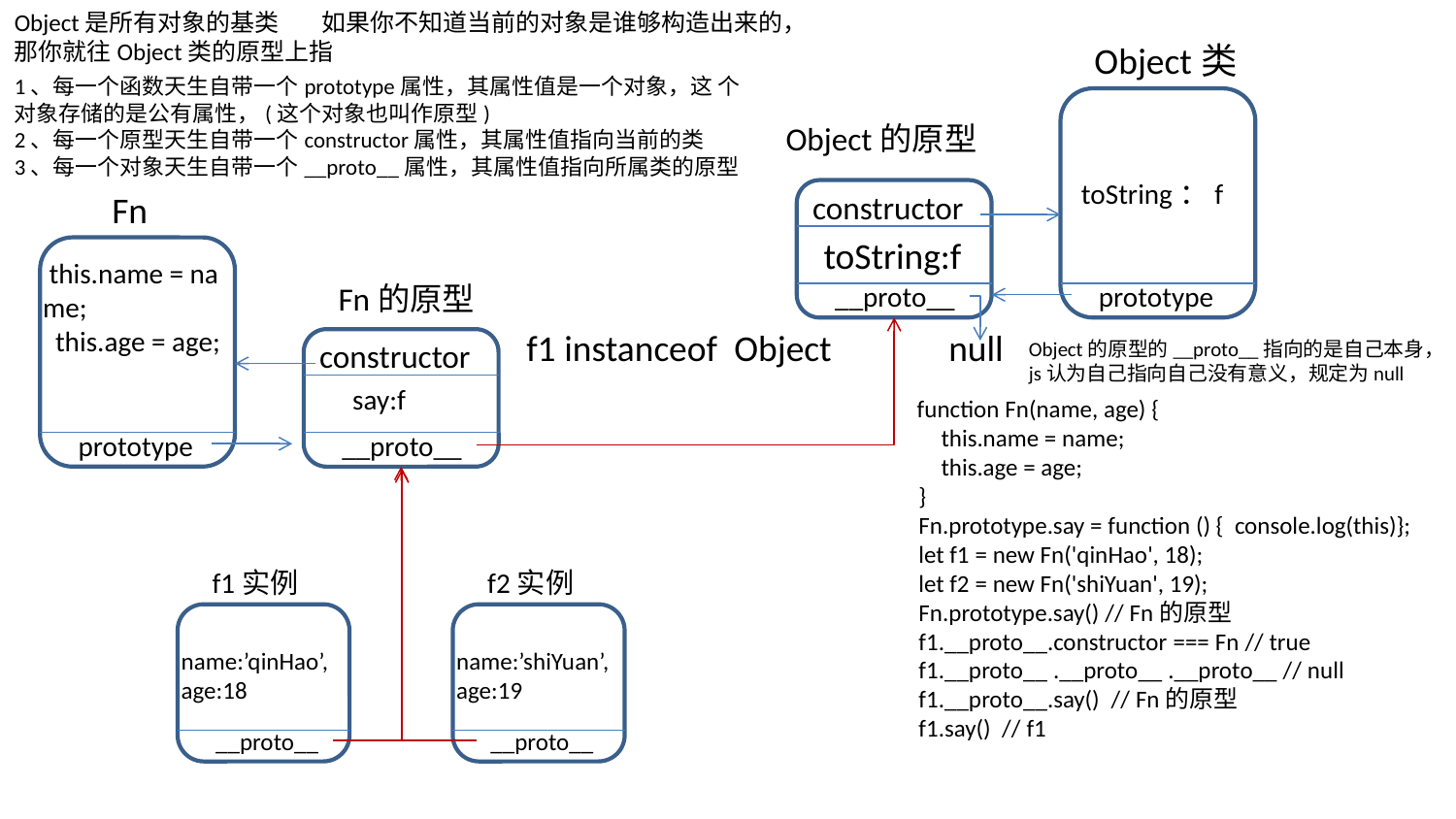

Object是所有对象的基类        如果你不知道当前的对象是谁够构造出来的，那你就往Object类的原型上指
Object类
1、每一个函数天生自带一个prototype属性，其属性值是一个对象，这 个对象存储的是公有属性，(这个对象也叫作原型)
2、每一个原型天生自带一个constructor属性，其属性值指向当前的类
3、每一个对象天生自带一个__proto__属性，其属性值指向所属类的原型

Object的原型
 toString：f
Fn

constructor
toString:f

 this.name = name;
  this.age = age;

Fn的原型
__proto__
prototype
f1 instanceof  Object
null

constructor
Object的原型的__proto__指向的是自己本身，js认为自己指向自己没有意义，规定为null
say:f
        function Fn(name, age) {
            this.name = name;
            this.age = age;
        }
        Fn.prototype.say = function () {  console.log(this)};
        let f1 = new Fn('qinHao', 18);
        let f2 = new Fn('shiYuan', 19);
        Fn.prototype.say() // Fn的原型
        f1.__proto__.constructor === Fn // true
        f1.__proto__ .__proto__ .__proto__ // null
        f1.__proto__.say()  // Fn的原型
        f1.say()  // f1

prototype
__proto__
f1实例
f2实例

name:’qinHao’,
age:18
name:’shiYuan’,
age:19
__proto__
__proto__